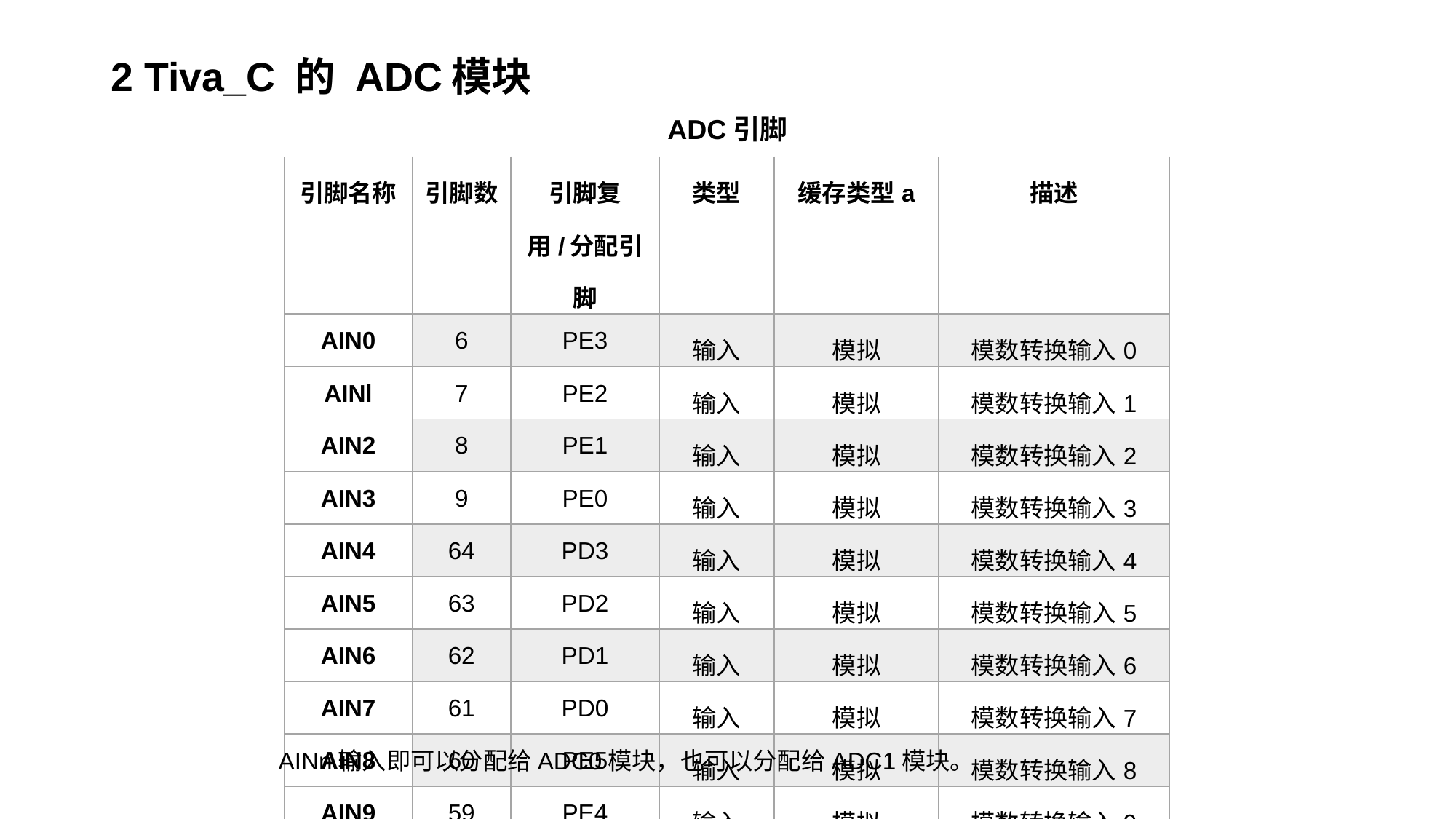

2 Tiva_C 的 ADC模块
ADC引脚
| 引脚名称 | 引脚数 | 引脚复用/分配引脚 | 类型 | 缓存类型a | 描述 |
| --- | --- | --- | --- | --- | --- |
| AIN0 | 6 | PE3 | 输入 | 模拟 | 模数转换输入0 |
| AINl | 7 | PE2 | 输入 | 模拟 | 模数转换输入1 |
| AIN2 | 8 | PE1 | 输入 | 模拟 | 模数转换输入2 |
| AIN3 | 9 | PE0 | 输入 | 模拟 | 模数转换输入3 |
| AIN4 | 64 | PD3 | 输入 | 模拟 | 模数转换输入4 |
| AIN5 | 63 | PD2 | 输入 | 模拟 | 模数转换输入5 |
| AIN6 | 62 | PD1 | 输入 | 模拟 | 模数转换输入6 |
| AIN7 | 61 | PD0 | 输入 | 模拟 | 模数转换输入7 |
| AIN8 | 60 | PE5 | 输入 | 模拟 | 模数转换输入8 |
| AIN9 | 59 | PE4 | 输入 | 模拟 | 模数转换输入9 |
| AIN10 | 58 | PB4 | 输入 | 模拟 | 模数转换输入10 |
| AIN11 | 57 | PB5 | 输入 | 模拟 | 模数转换输入11 |
AINn输入即可以分配给ADC0模块，也可以分配给ADC1模块。